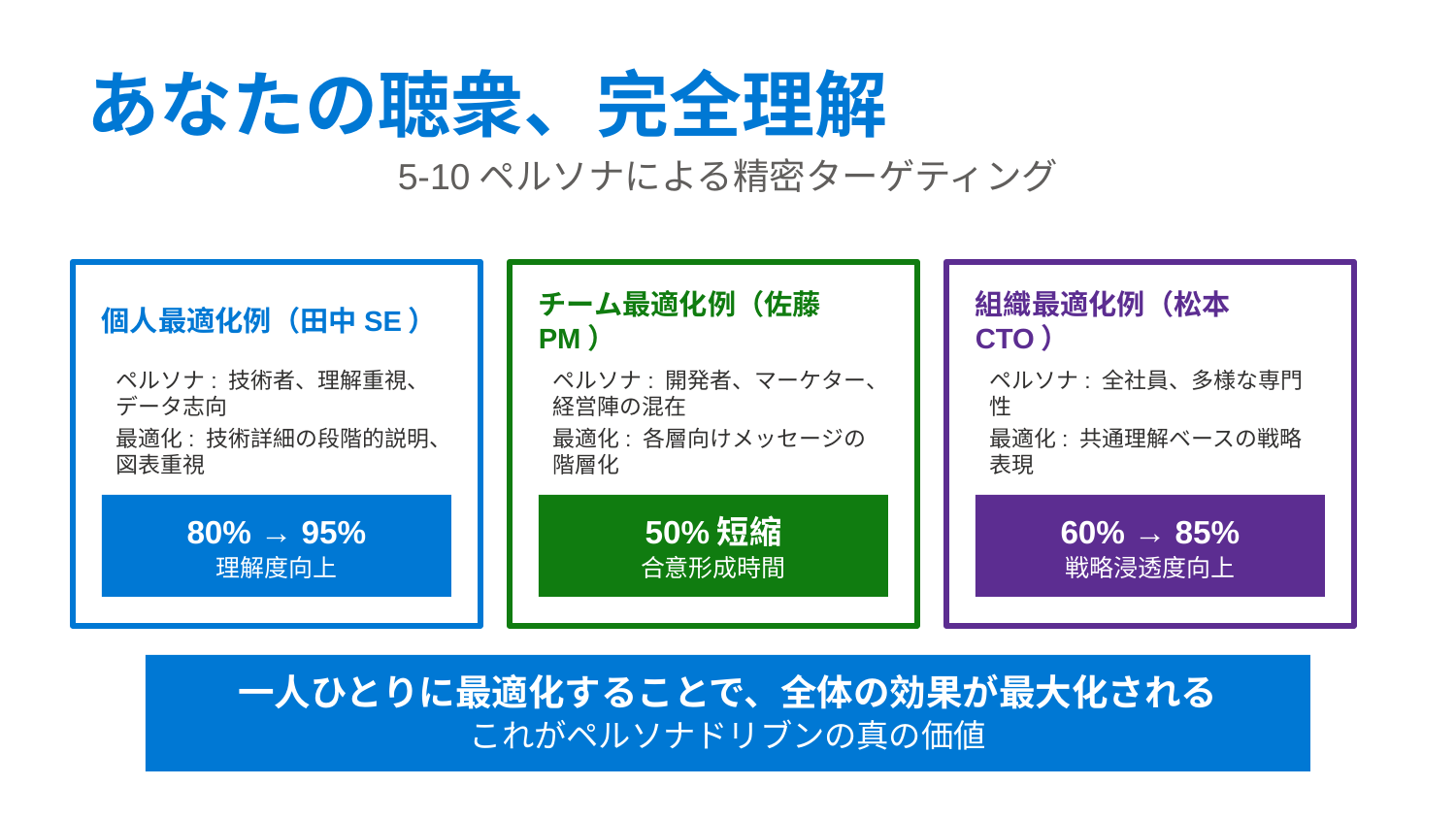

あなたの聴衆、完全理解
5-10ペルソナによる精密ターゲティング

個人最適化例（田中SE）
チーム最適化例（佐藤PM）
組織最適化例（松本CTO）
ペルソナ: 技術者、理解重視、データ志向
ペルソナ: 開発者、マーケター、経営陣の混在
ペルソナ: 全社員、多様な専門性
最適化: 技術詳細の段階的説明、図表重視
最適化: 各層向けメッセージの階層化
最適化: 共通理解ベースの戦略表現

80% → 95%
50%短縮
60% → 85%
理解度向上
合意形成時間
戦略浸透度向上

一人ひとりに最適化することで、全体の効果が最大化される
これがペルソナドリブンの真の価値